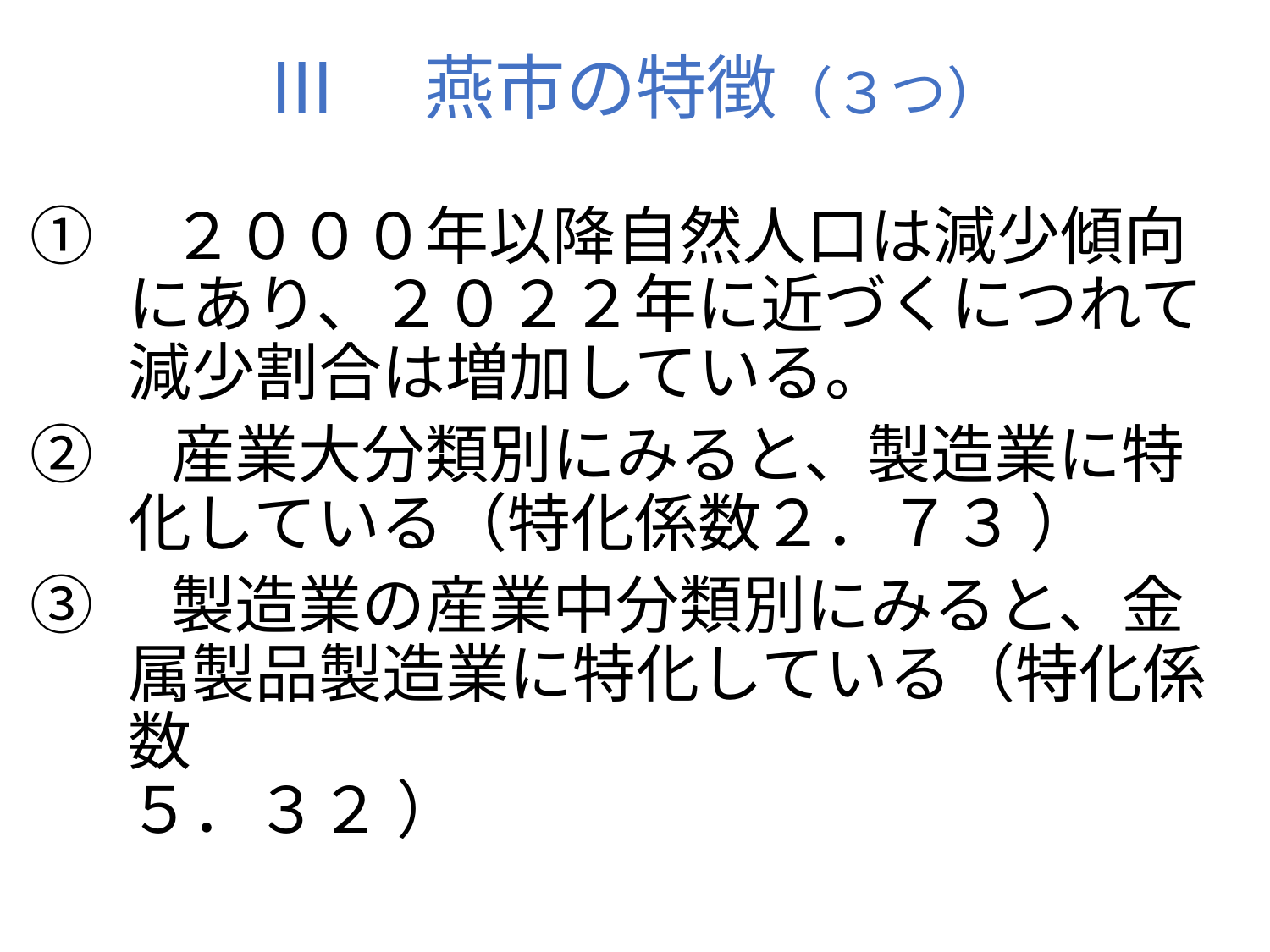

# Ⅲ　燕市の特徴（３つ）
①　２０００年以降自然人口は減少傾向にあり、２０２２年に近づくにつれて減少割合は増加している。
②　産業大分類別にみると、製造業に特化している（特化係数２．７３ ）
③　製造業の産業中分類別にみると、金属製品製造業に特化している（特化係数
５．３２ ）